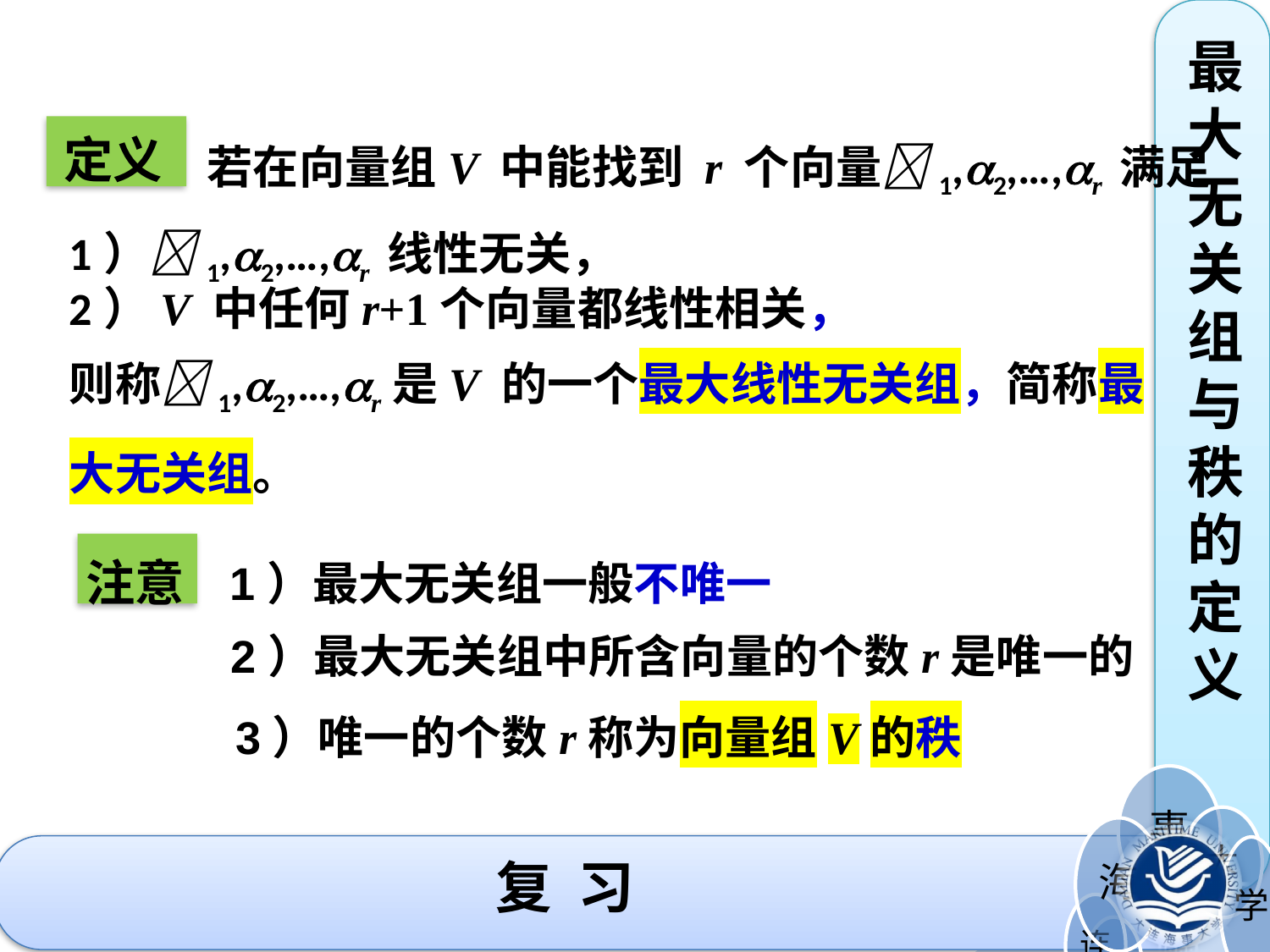

最大无关组与秩的定义

定义
若在向量组V 中能找到 r 个向量α1,α2,…,αr 满足

1）α1,α2,…,αr 线性无关，
2）V 中任何r+1个向量都线性相关，
则称α1,α2,…,αr是V 的一个最大线性无关组，简称最大无关组。
注意
1）最大无关组一般不唯一

2）最大无关组中所含向量的个数r是唯一的
3）唯一的个数r称为向量组V的秩
# 复  习